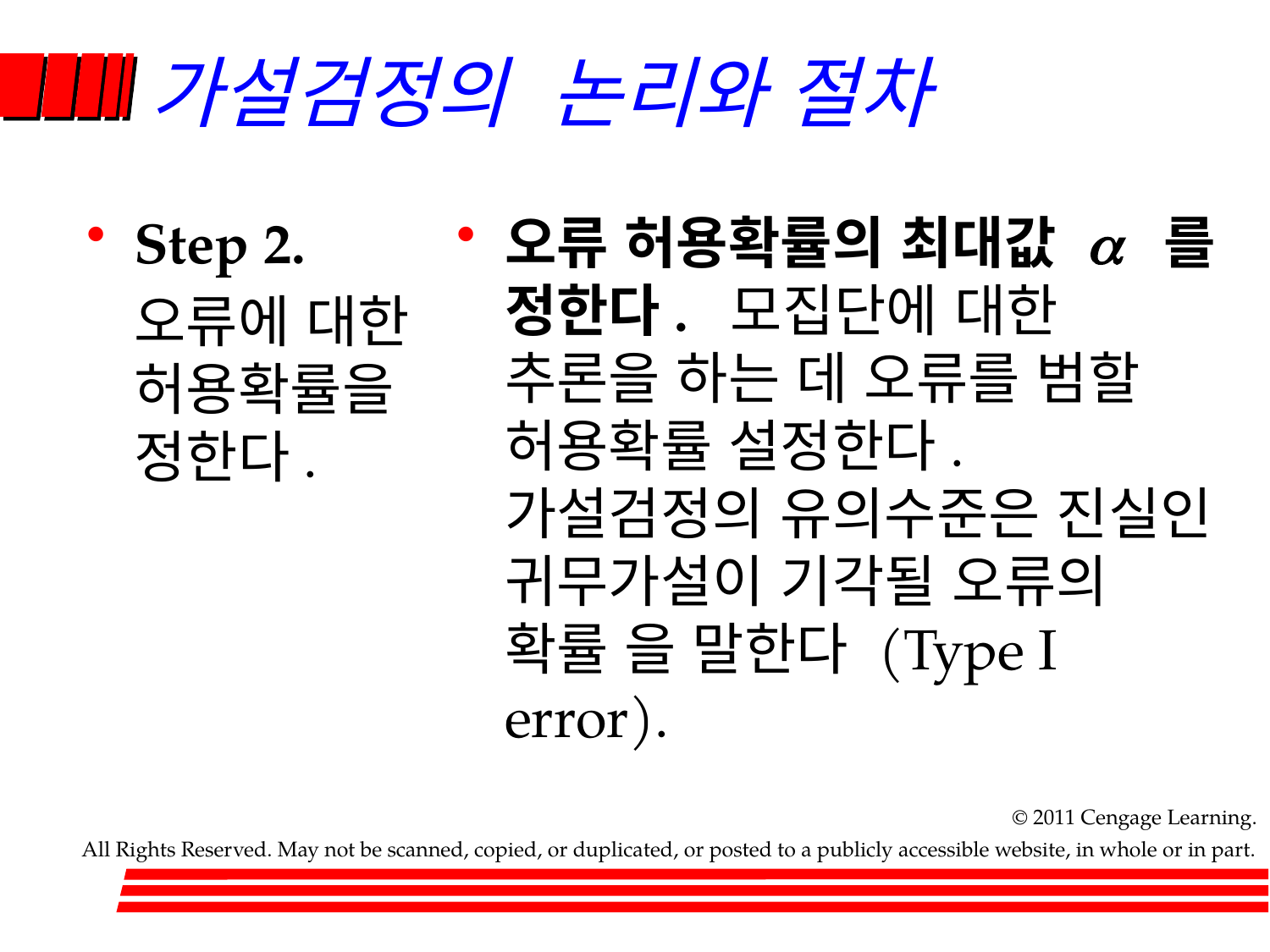

# 가설검정의  논리와 절차
Step 2.
	오류에 대한 허용확률을 정한다.
오류 허용확률의 최대값 α 를 정한다.  모집단에 대한 추론을 하는 데 오류를 범할 허용확률 설정한다. 가설검정의 유의수준은 진실인 귀무가설이 기각될 오류의 확률 을 말한다 (Type I error).
		           © 2011 Cengage Learning.
All Rights Reserved. May not be scanned, copied, or duplicated, or posted to a publicly accessible website, in whole or in part.